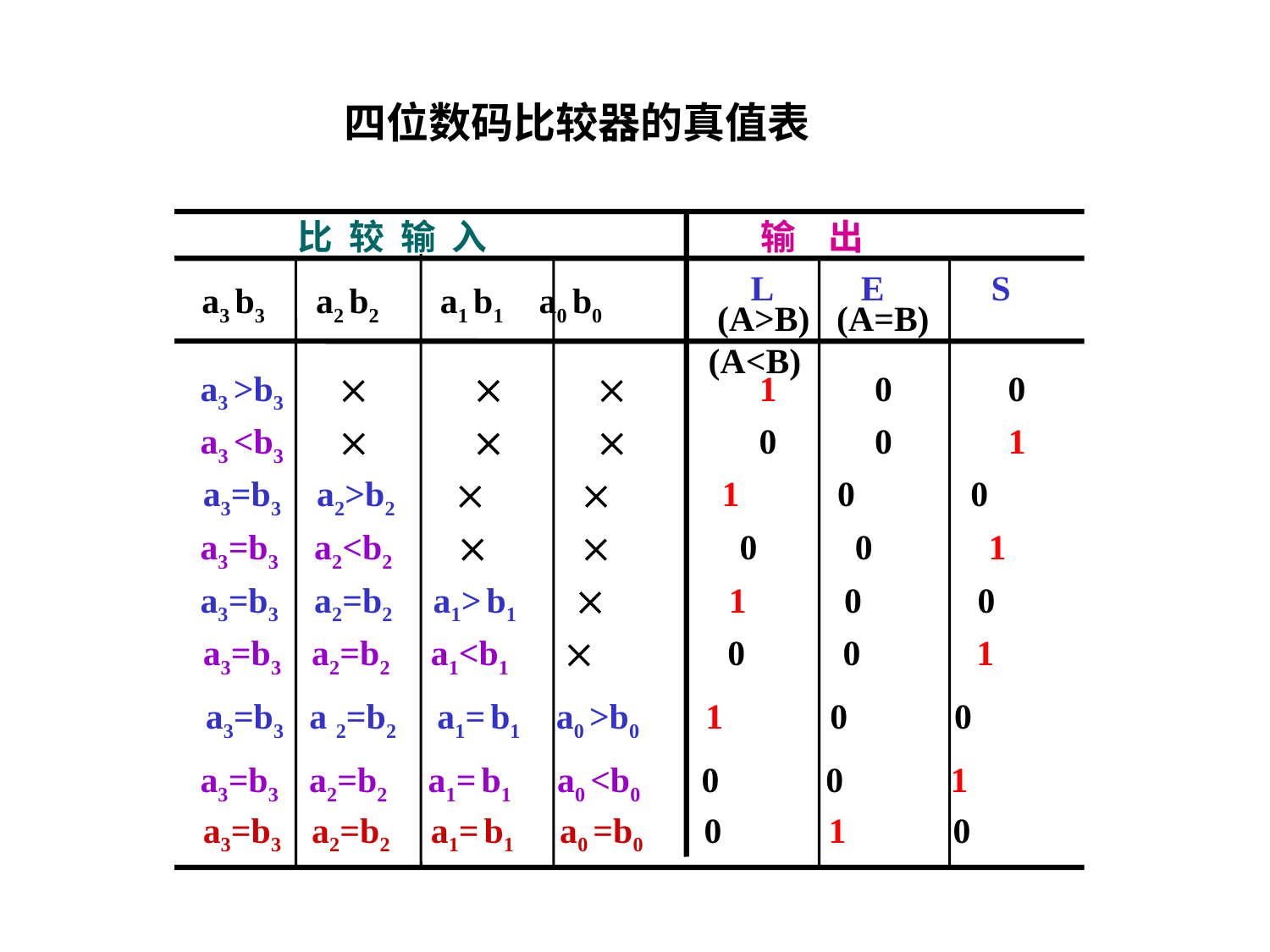

四位数码比较器的真值表
            比  较  输  入                                  输    出

     L          E            S
 a3 b3          a2 b2            a1 b1       a0 b0
 (A>B)   (A=B)   (A<B)

a3 >b3           ×            ×            ×               1           0             0
a3 <b3           ×            ×            ×               0           0             1
a3=b3       a2>b2            ×           ×                      1           0             0
a3=b3       a2<b2             ×            ×               0           0             1
a3=b3       a2=b2        a1> b1        ×              1           0             0
a3=b3      a2=b2        a1<b1           ×                0           0             1
a3=b3     a 2=b2        a1= b1       a0 >b0             1            0            0
a3=b3      a2=b2        a1= b1         a0 <b0            0            0            1
a3=b3      a2=b2        a1= b1         a0 =b0            0            1            0